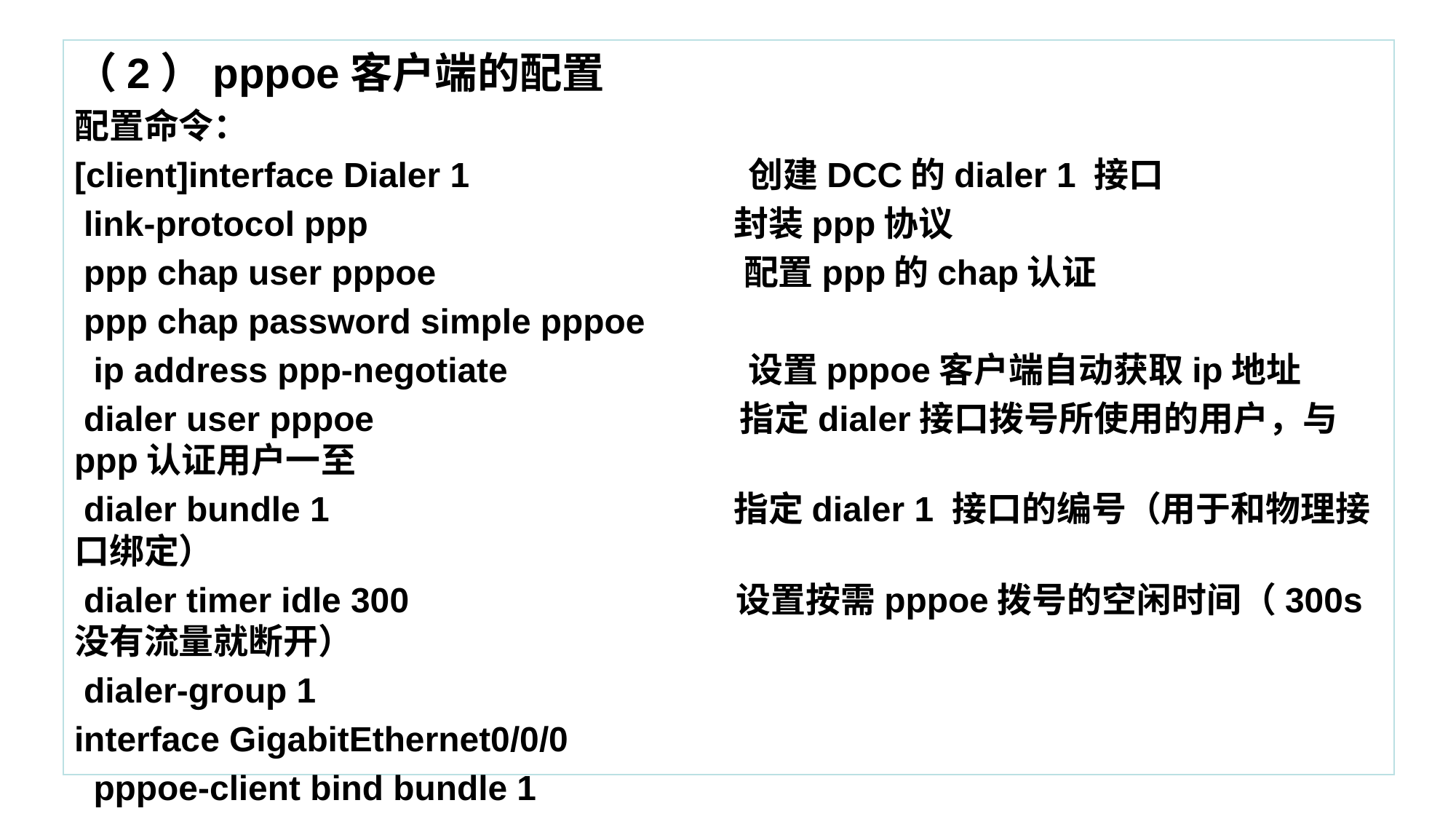

（2）pppoe客户端的配置
配置命令：
[client]interface Dialer 1                            创建DCC的dialer 1 接口
 link-protocol ppp                                     封装ppp协议
 ppp chap user pppoe                               配置ppp的chap认证
 ppp chap password simple pppoe
  ip address ppp-negotiate                        设置pppoe客户端自动获取ip地址
 dialer user pppoe                                     指定dialer接口拨号所使用的用户，与ppp认证用户一至
 dialer bundle 1                                         指定dialer 1 接口的编号（用于和物理接口绑定）
 dialer timer idle 300                                 设置按需pppoe拨号的空闲时间（300s没有流量就断开）
 dialer-group 1
interface GigabitEthernet0/0/0
  pppoe-client bind bundle 1